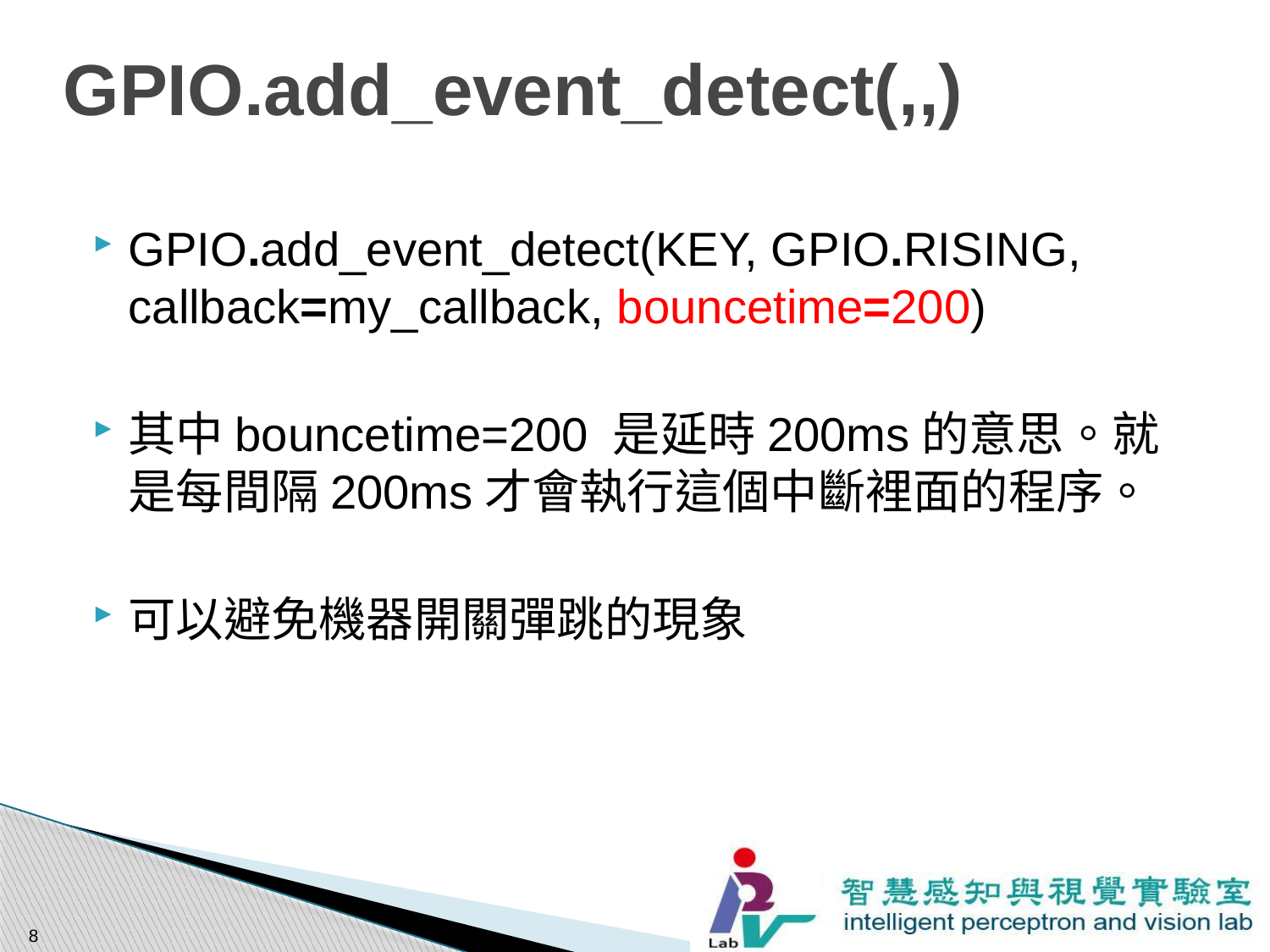

# GPIO.add_event_detect(,,)
GPIO.add_event_detect(KEY, GPIO.RISING, callback=my_callback, bouncetime=200)

其中bouncetime=200 是延時200ms的意思。就是每間隔200ms才會執行這個中斷裡面的程序。

可以避免機器開關彈跳的現象
8